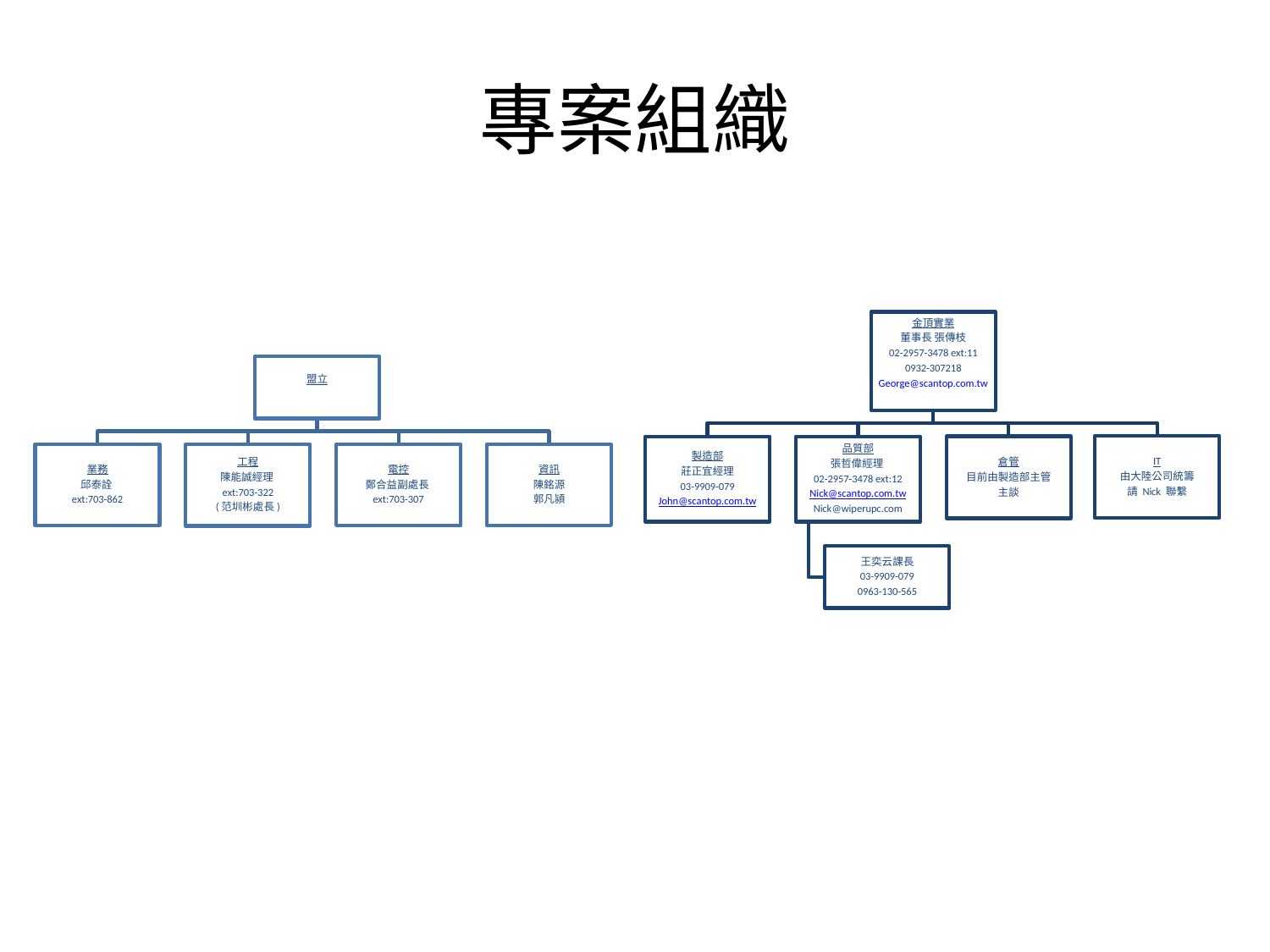

# 專案組織
盟立

業務
邱泰詮
ext:703-862
工程
陳能誠經理
ext:703-322
(范圳彬處長)
電控
鄭合益副處長
ext:703-307
資訊
陳銘源
郭凡潁
金頂實業
董事長 張傳枝
02-2957-3478 ext:11
0932-307218
George@scantop.com.tw

製造部
莊正宜經理
03-9909-079
John@scantop.com.tw
品質部
張哲偉經理
02-2957-3478 ext:12
Nick@scantop.com.tw
Nick@wiperupc.com
王奕云課長
03-9909-079
0963-130-565
倉管
目前由製造部主管
主談
IT
由大陸公司統籌
請 Nick 聯繫